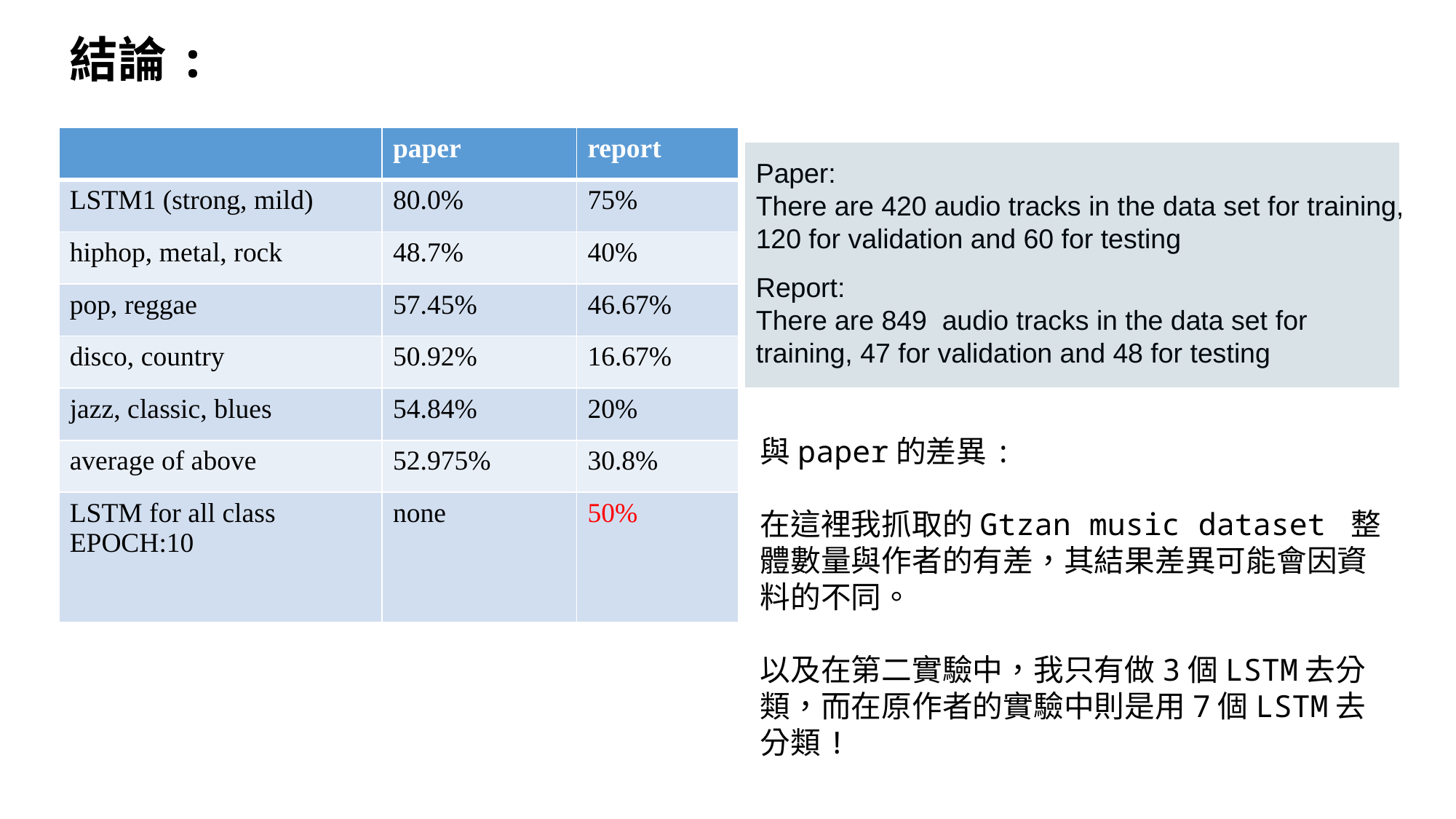

結論:
|  | paper | report |
| --- | --- | --- |
| LSTM1 (strong, mild) | 80.0% | 75% |
| hiphop, metal, rock | 48.7% | 40% |
| pop, reggae | 57.45% | 46.67% |
| disco, country | 50.92% | 16.67% |
| jazz, classic, blues | 54.84% | 20% |
| average of above | 52.975% | 30.8% |
| LSTM for all class EPOCH:10 | none | 50% |

Paper:
There are 420 audio tracks in the data set for training, 120 for validation and 60 for testing
Report:
There are 849  audio tracks in the data set for training, 47 for validation and 48 for testing
與paper的差異:

在這裡我抓取的Gtzan music dataset 整體數量與作者的有差，其結果差異可能會因資料的不同。

以及在第二實驗中，我只有做3個LSTM去分類，而在原作者的實驗中則是用7個LSTM去分類!